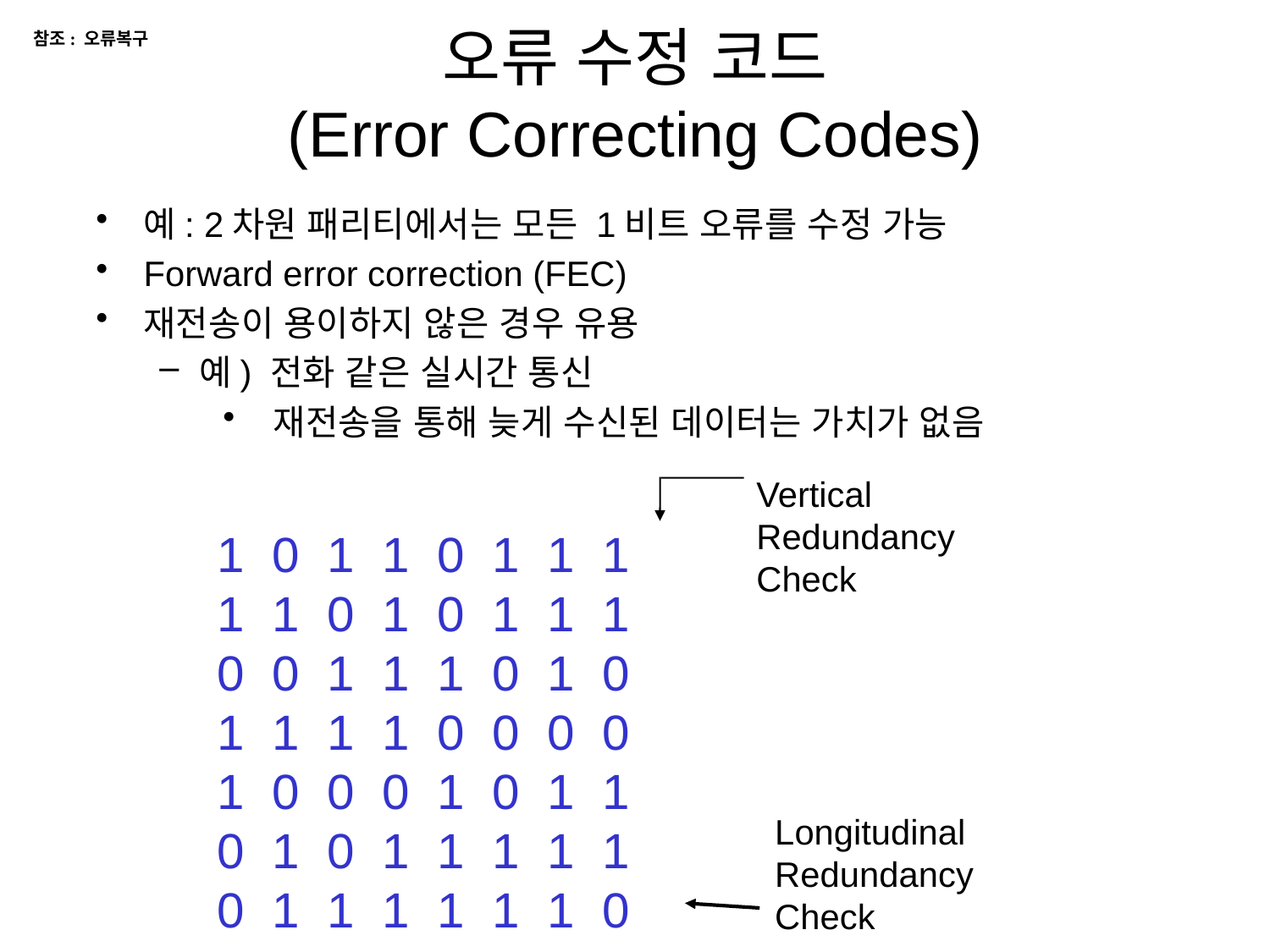

참조: 오류복구
# 오류 수정 코드 (Error Correcting Codes)
예: 2차원 패리티에서는 모든 1비트 오류를 수정 가능
Forward error correction (FEC)
재전송이 용이하지 않은 경우 유용
예) 전화 같은 실시간 통신
 재전송을 통해 늦게 수신된 데이터는 가치가 없음
Vertical
Redundancy
Check

1  0  1  1  0  1  1  1
1  1  0  1  0  1  1  1
0  0  1  1  1  0  1  0
1  1  1  1  0  0  0  0
1  0  0  0  1  0  1  1
0  1  0  1  1  1  1  1
0  1  1  1  1  1  1  0
Longitudinal
Redundancy
Check